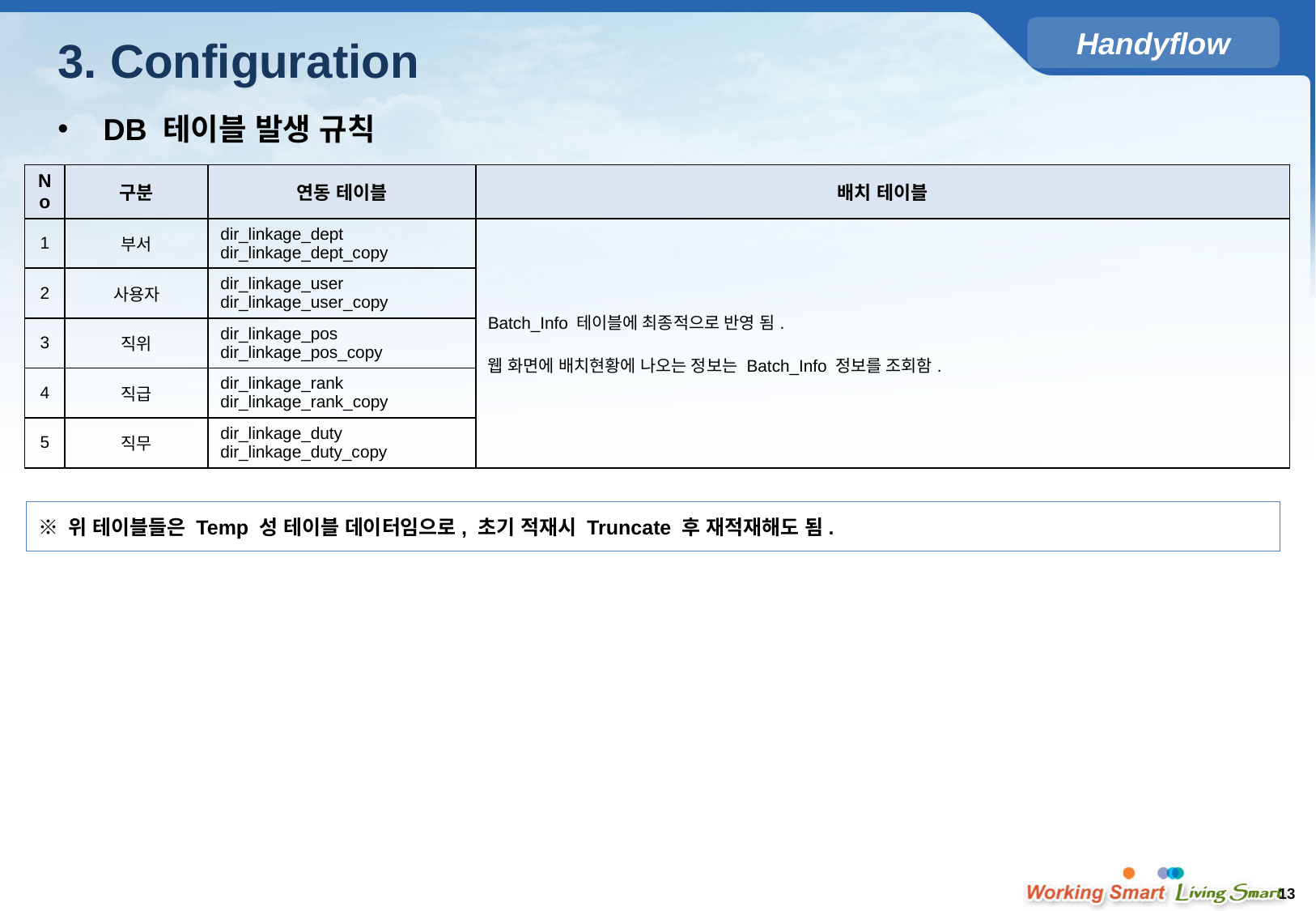

# 3. Configuration
DB 테이블 발생 규칙
| No | 구분 | 연동 테이블 | 배치 테이블 |
| --- | --- | --- | --- |
| 1 | 부서 | dir\_linkage\_dept dir\_linkage\_dept\_copy | Batch\_Info 테이블에 최종적으로 반영 됨. 웹 화면에 배치현황에 나오는 정보는 Batch\_Info 정보를 조회함. |
| 2 | 사용자 | dir\_linkage\_user dir\_linkage\_user\_copy |  |
| 3 | 직위 | dir\_linkage\_pos dir\_linkage\_pos\_copy |  |
| 4 | 직급 | dir\_linkage\_rank dir\_linkage\_rank\_copy |  |
| 5 | 직무 | dir\_linkage\_duty dir\_linkage\_duty\_copy |  |
※ 위 테이블들은 Temp 성 테이블 데이터임으로, 초기 적재시 Truncate 후 재적재해도 됨.